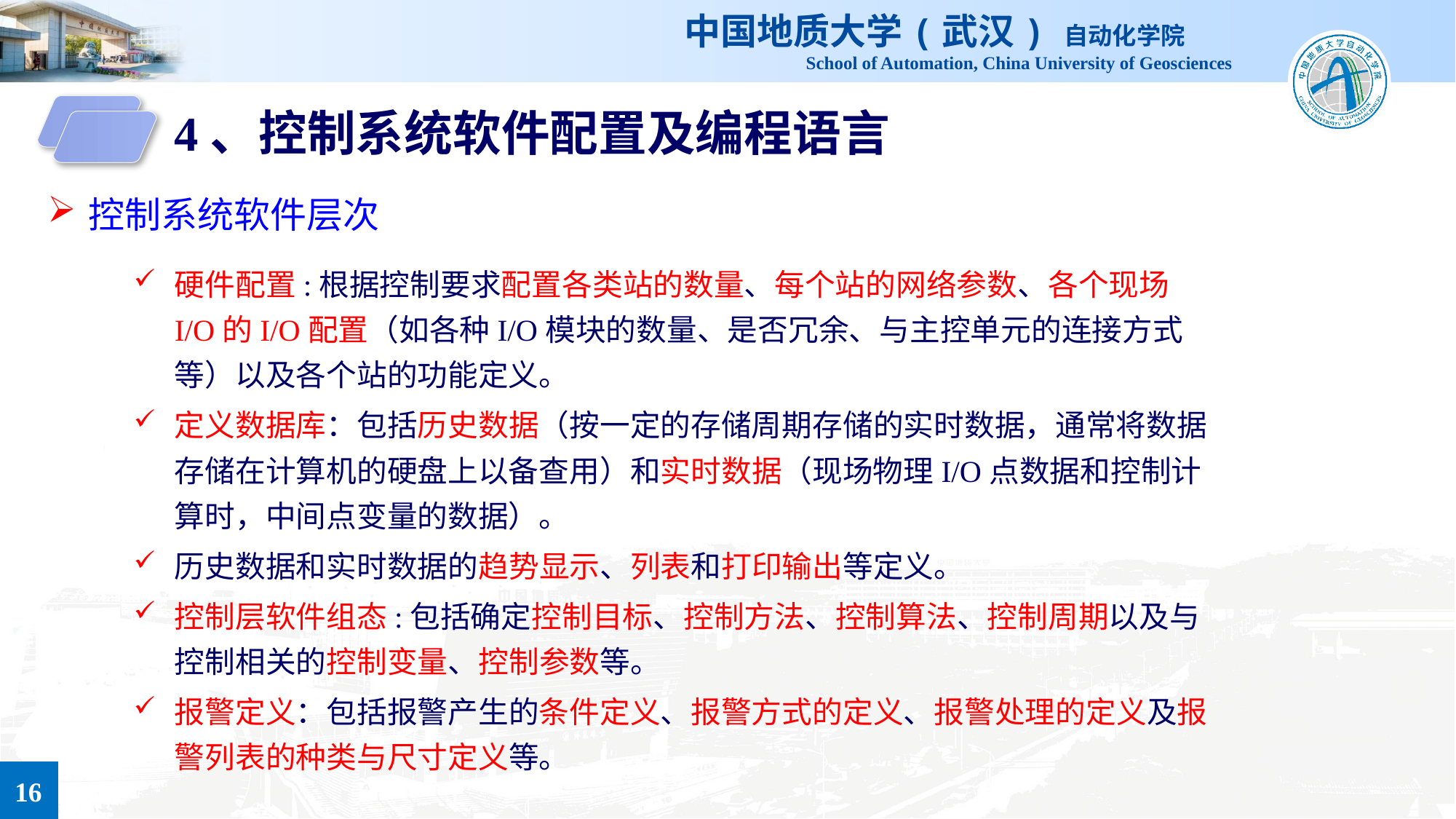

4、控制系统软件配置及编程语言
控制系统软件层次
硬件配置:根据控制要求配置各类站的数量、每个站的网络参数、各个现场I/O的I/O配置（如各种I/O模块的数量、是否冗余、与主控单元的连接方式等）以及各个站的功能定义。
定义数据库：包括历史数据（按一定的存储周期存储的实时数据，通常将数据存储在计算机的硬盘上以备查用）和实时数据（现场物理I/O点数据和控制计算时，中间点变量的数据）。
历史数据和实时数据的趋势显示、列表和打印输出等定义。
控制层软件组态:包括确定控制目标、控制方法、控制算法、控制周期以及与控制相关的控制变量、控制参数等。
报警定义：包括报警产生的条件定义、报警方式的定义、报警处理的定义及报警列表的种类与尺寸定义等。
16